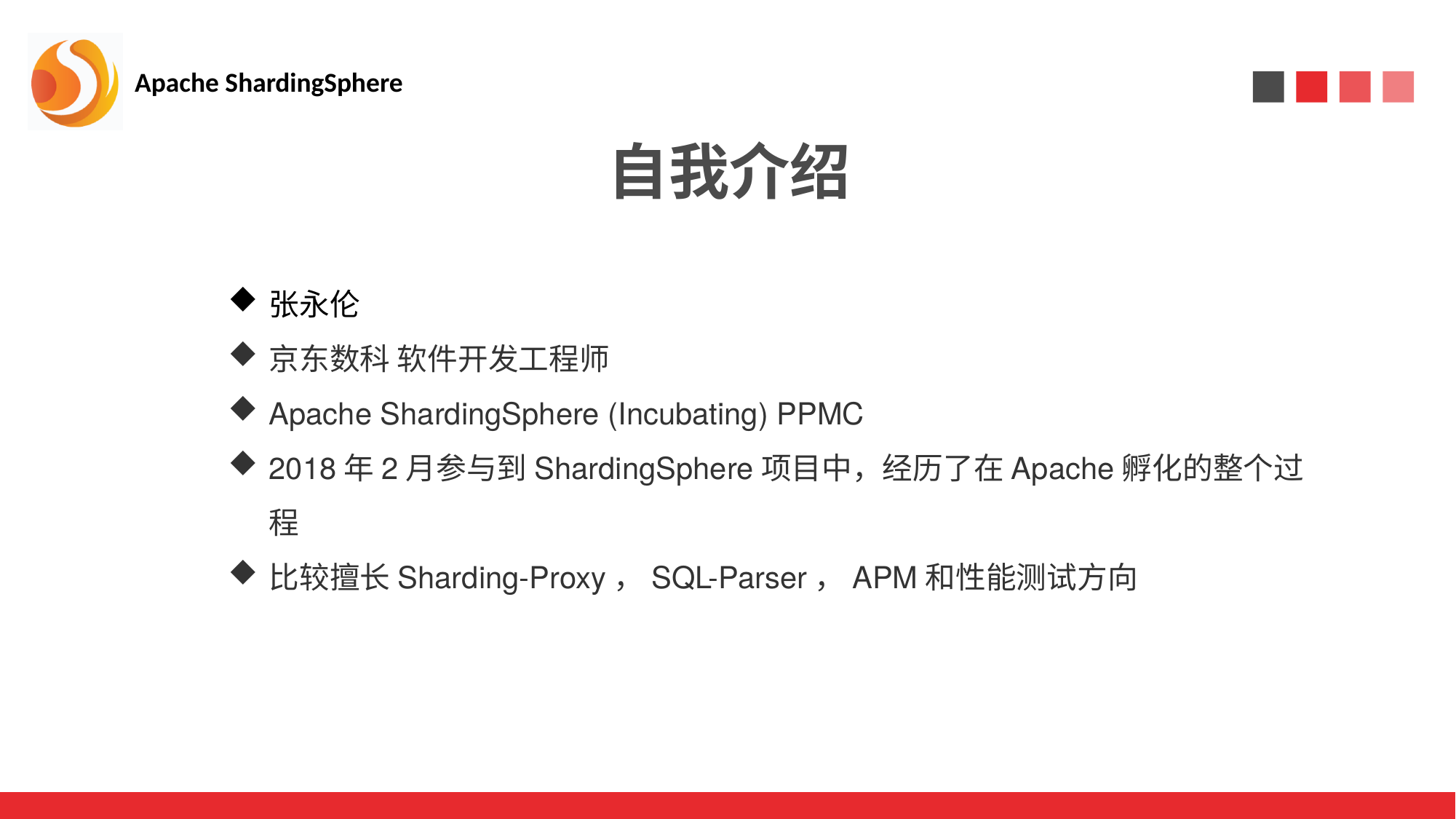

自我介绍
张永伦
京东数科 软件开发工程师
Apache ShardingSphere (Incubating) PPMC
2018年2月参与到ShardingSphere项目中，经历了在Apache孵化的整个过程
比较擅长Sharding-Proxy，SQL-Parser，APM和性能测试方向